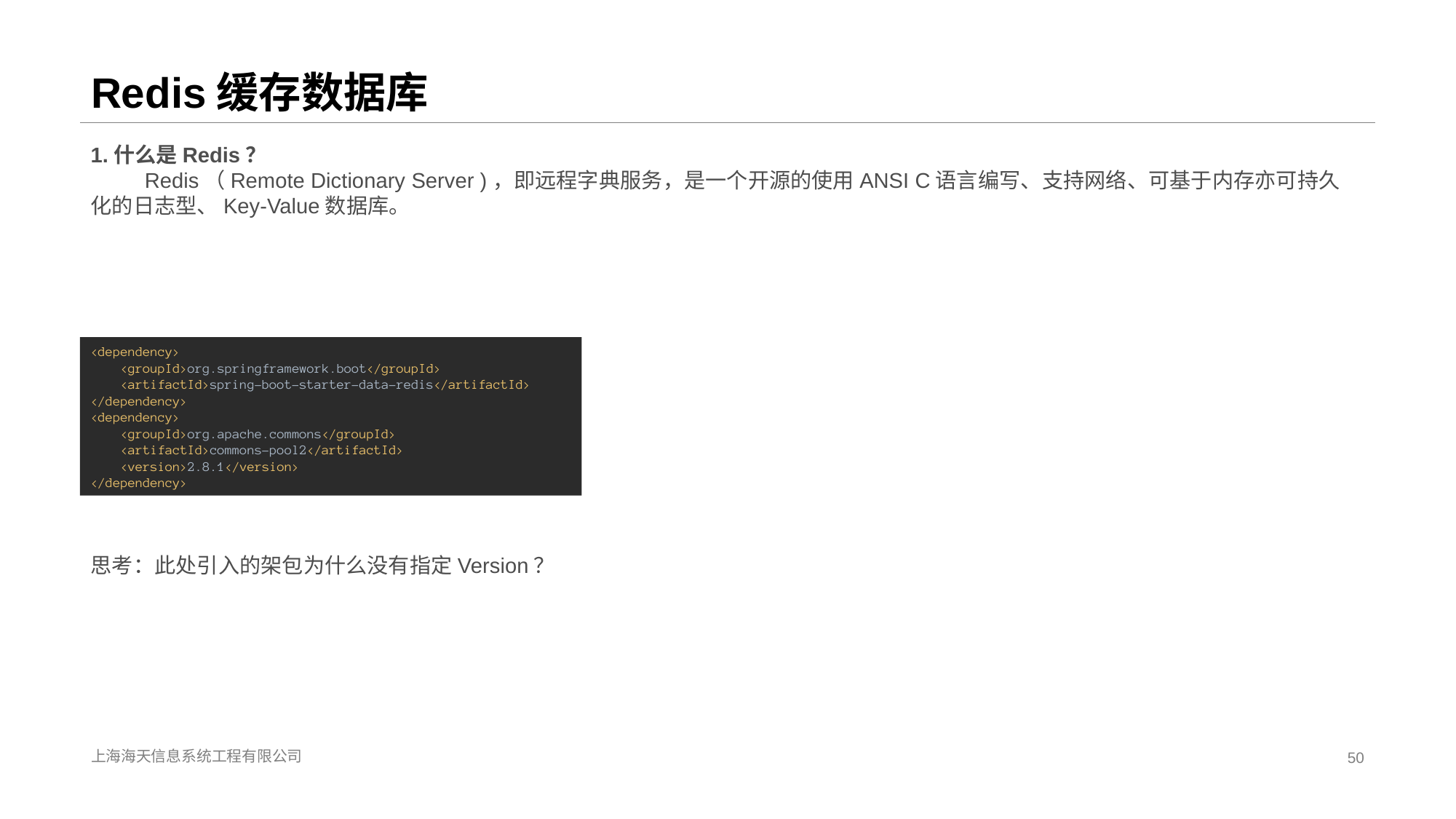

# Redis缓存数据库
1.什么是Redis？
         Redis（Remote Dictionary Server )，即远程字典服务，是一个开源的使用ANSI C语言编写、支持网络、可基于内存亦可持久化的日志型、Key-Value数据库。
<dependency>
    <groupId>org.springframework.boot</groupId>
    <artifactId>spring-boot-starter-data-redis</artifactId>
</dependency>
<dependency>
    <groupId>org.apache.commons</groupId>
    <artifactId>commons-pool2</artifactId>
    <version>2.8.1</version>
</dependency>
思考：此处引入的架包为什么没有指定Version？
上海海天信息系统工程有限公司
50